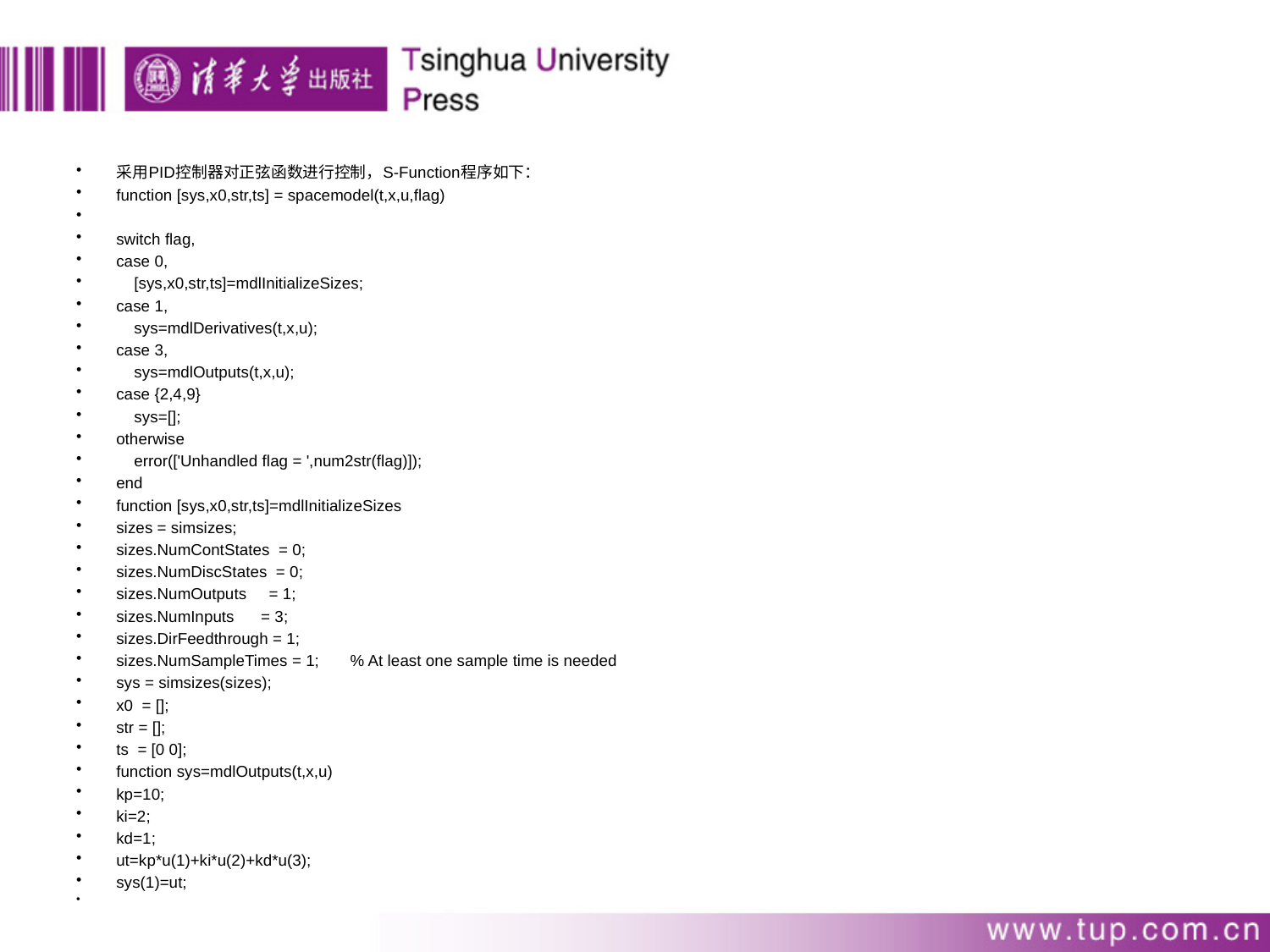

采用PID控制器对正弦函数进行控制，S-Function程序如下：
function [sys,x0,str,ts] = spacemodel(t,x,u,flag)

switch flag,
case 0,
    [sys,x0,str,ts]=mdlInitializeSizes;
case 1,
    sys=mdlDerivatives(t,x,u);
case 3,
    sys=mdlOutputs(t,x,u);
case {2,4,9}
    sys=[];
otherwise
    error(['Unhandled flag = ',num2str(flag)]);
end
function [sys,x0,str,ts]=mdlInitializeSizes
sizes = simsizes;
sizes.NumContStates  = 0;
sizes.NumDiscStates  = 0;
sizes.NumOutputs     = 1;
sizes.NumInputs      = 3;
sizes.DirFeedthrough = 1;
sizes.NumSampleTimes = 1;       % At least one sample time is needed
sys = simsizes(sizes);
x0  = [];
str = [];
ts  = [0 0];
function sys=mdlOutputs(t,x,u)
kp=10;
ki=2;
kd=1;
ut=kp*u(1)+ki*u(2)+kd*u(3);
sys(1)=ut;